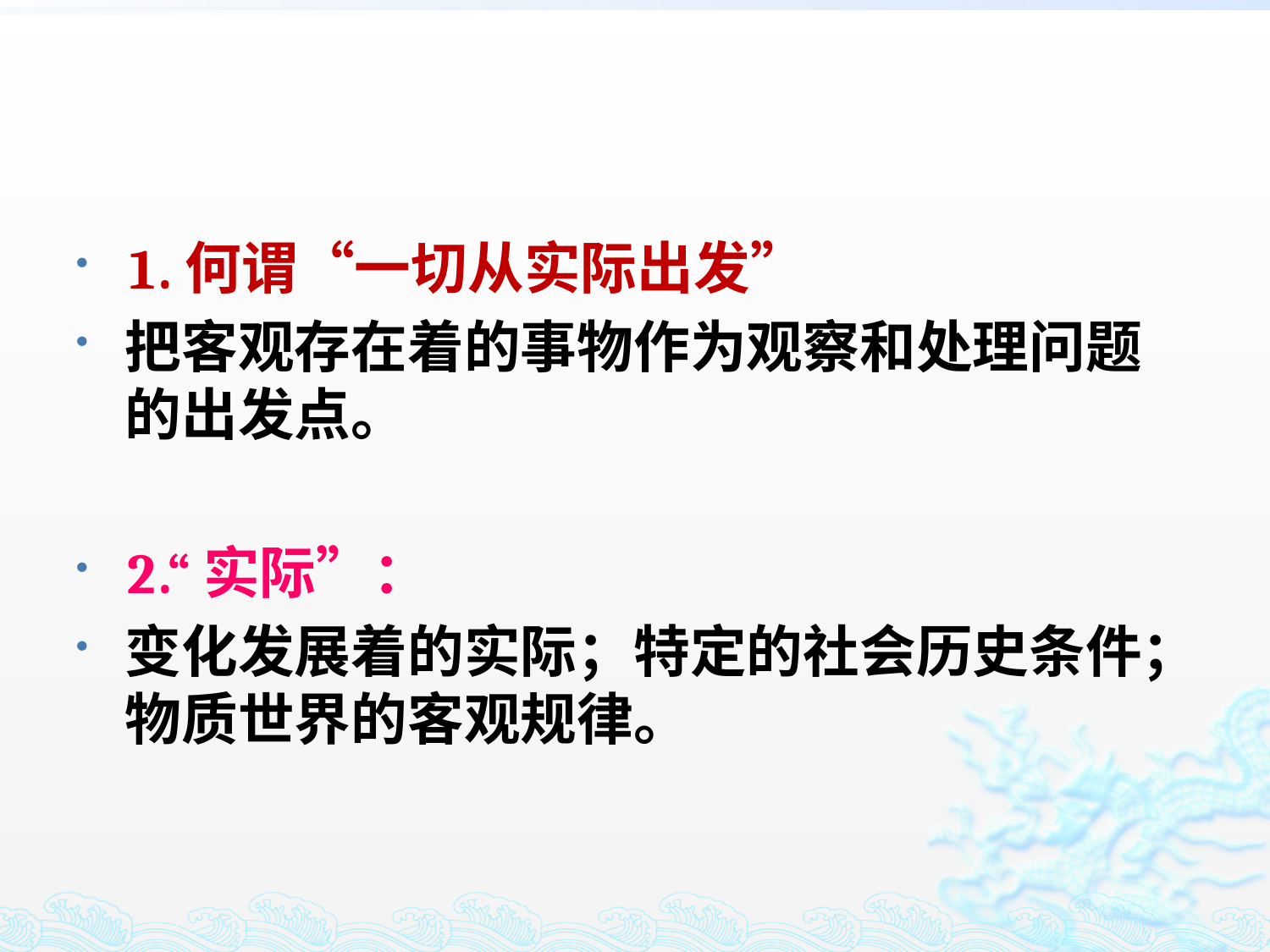

1.何谓“一切从实际出发”
把客观存在着的事物作为观察和处理问题的出发点。

2.“实际”：
变化发展着的实际；特定的社会历史条件；物质世界的客观规律。